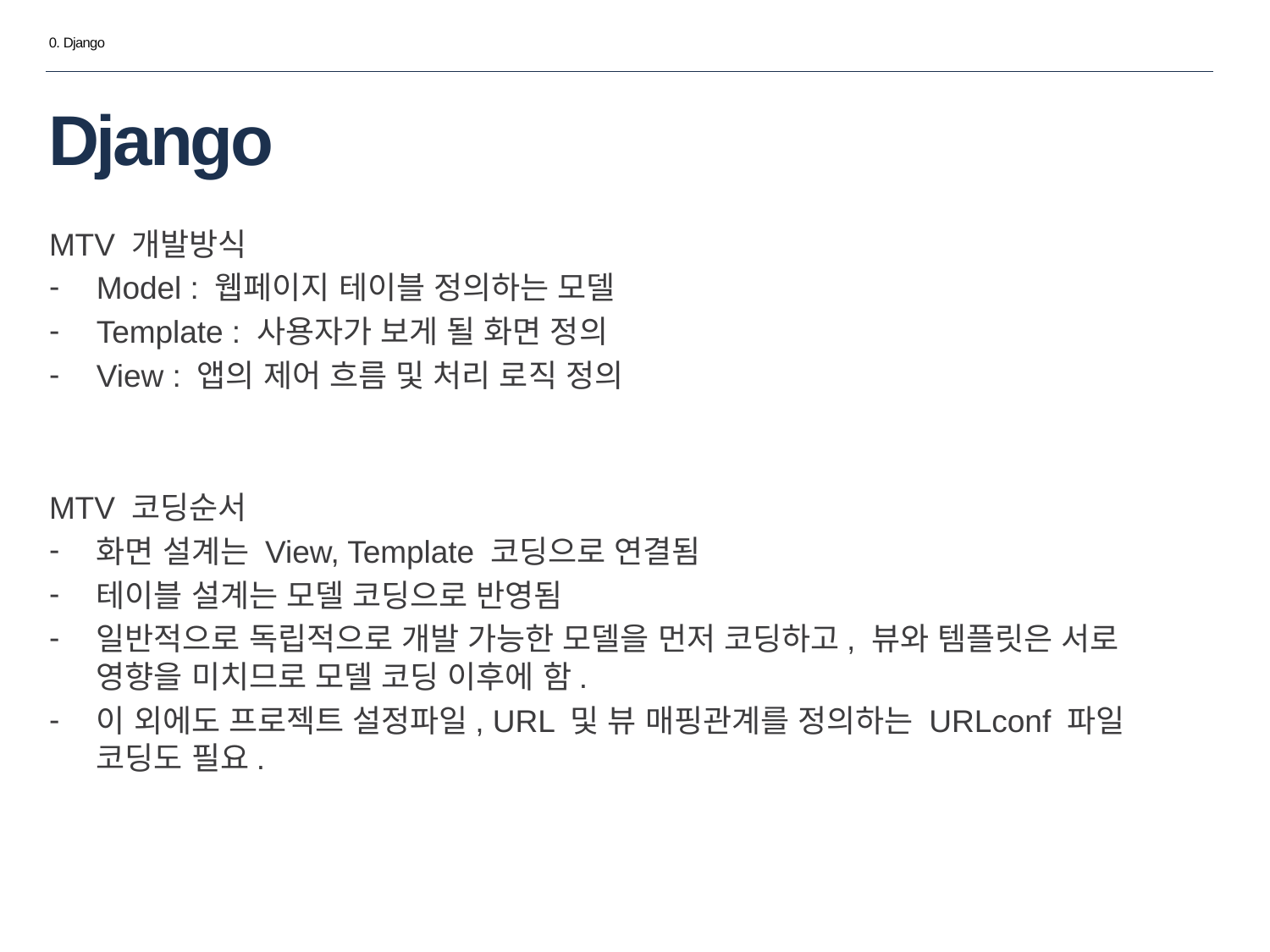

0. Django
# Django
MTV 개발방식
Model : 웹페이지 테이블 정의하는 모델
Template : 사용자가 보게 될 화면 정의
View : 앱의 제어 흐름 및 처리 로직 정의

MTV 코딩순서
화면 설계는 View, Template 코딩으로 연결됨
테이블 설계는 모델 코딩으로 반영됨
일반적으로 독립적으로 개발 가능한 모델을 먼저 코딩하고, 뷰와 템플릿은 서로 영향을 미치므로 모델 코딩 이후에 함.
이 외에도 프로젝트 설정파일, URL 및 뷰 매핑관계를 정의하는 URLconf 파일 코딩도 필요.